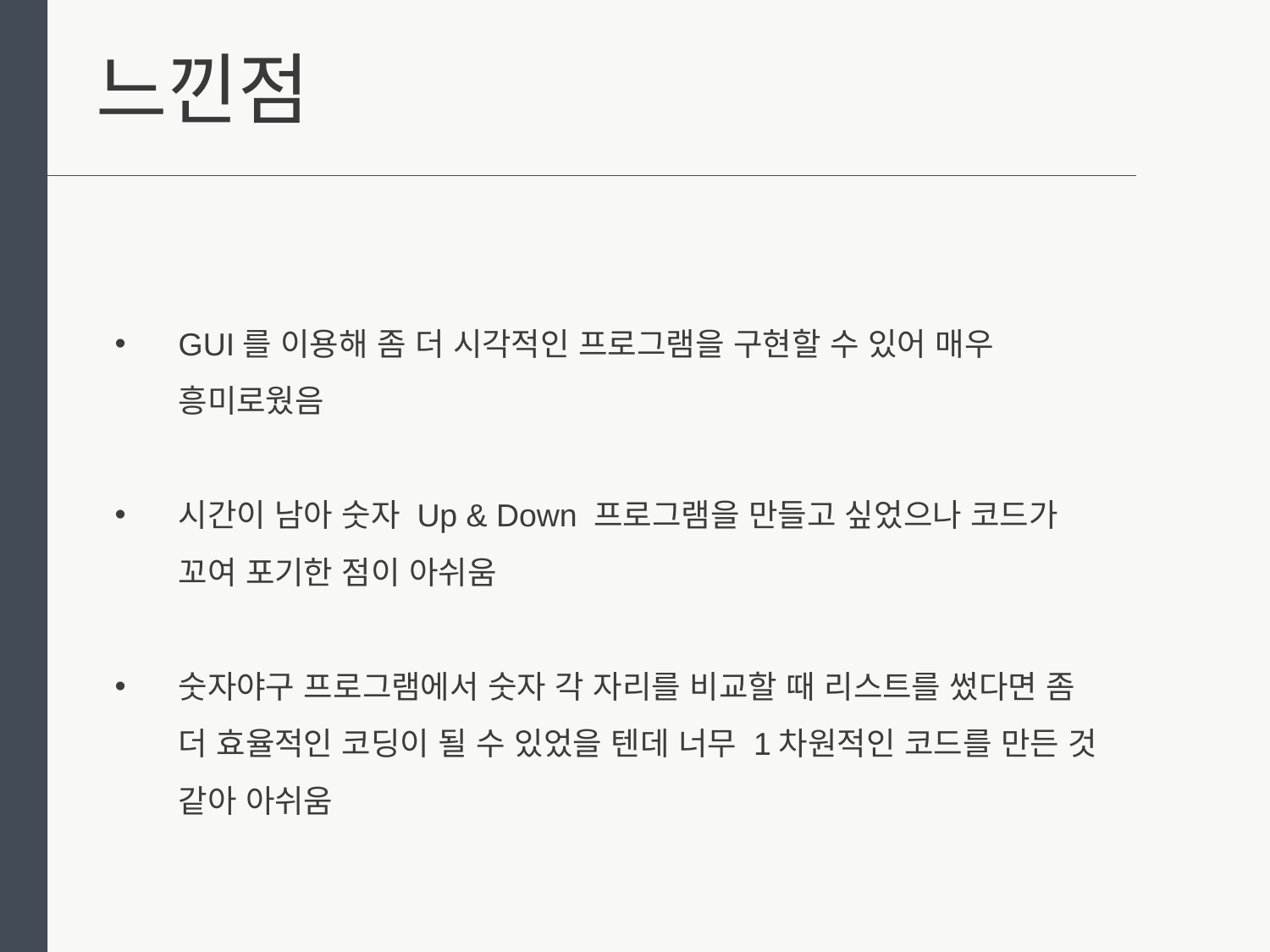

느낀점
GUI를 이용해 좀 더 시각적인 프로그램을 구현할 수 있어 매우 흥미로웠음

시간이 남아 숫자 Up & Down 프로그램을 만들고 싶었으나 코드가 꼬여 포기한 점이 아쉬움

숫자야구 프로그램에서 숫자 각 자리를 비교할 때 리스트를 썼다면 좀 더 효율적인 코딩이 될 수 있었을 텐데 너무 1차원적인 코드를 만든 것 같아 아쉬움